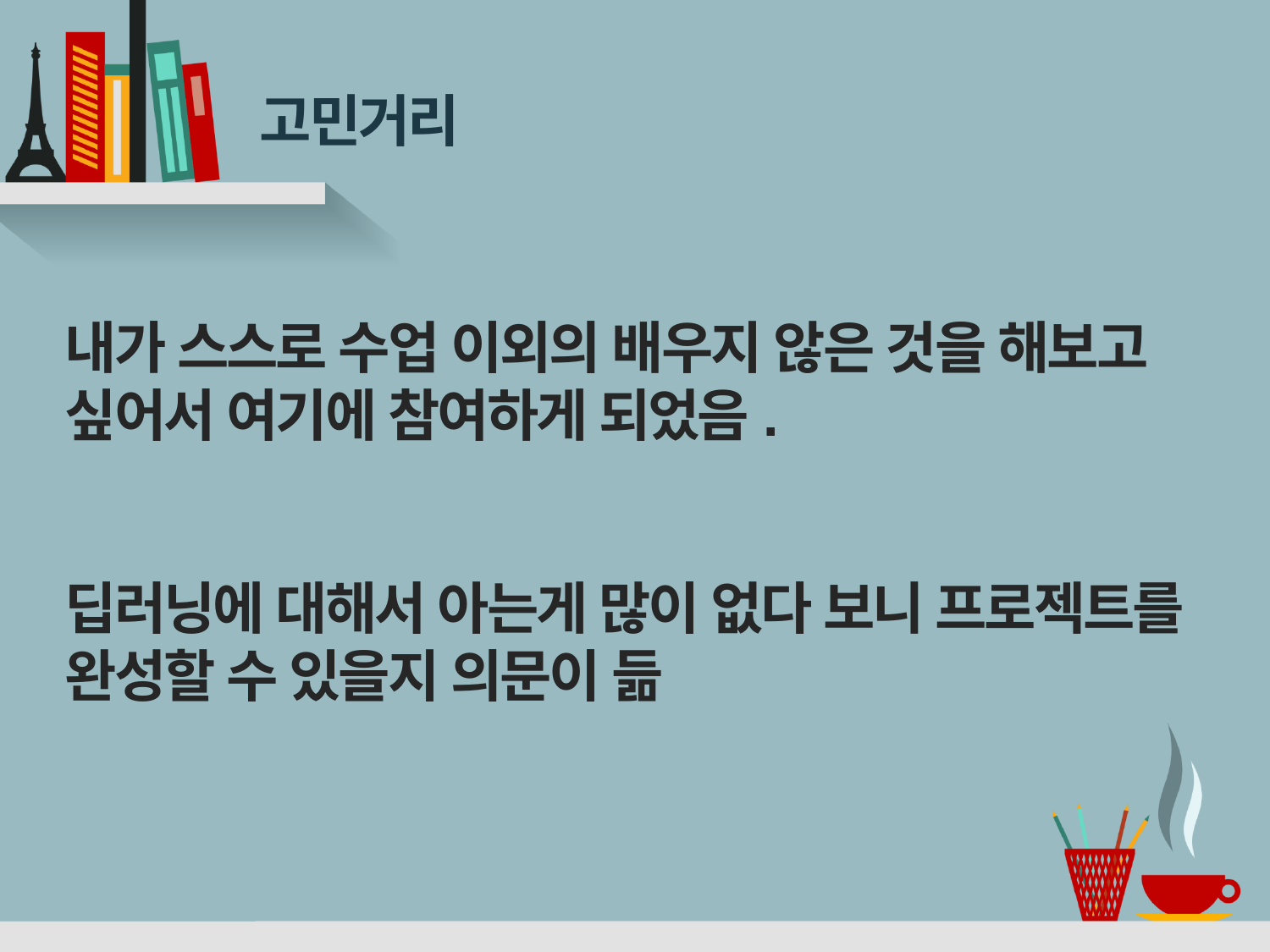

# 고민거리
내가 스스로 수업 이외의 배우지 않은 것을 해보고 싶어서 여기에 참여하게 되었음.
딥러닝에 대해서 아는게 많이 없다 보니 프로젝트를 완성할 수 있을지 의문이 듦